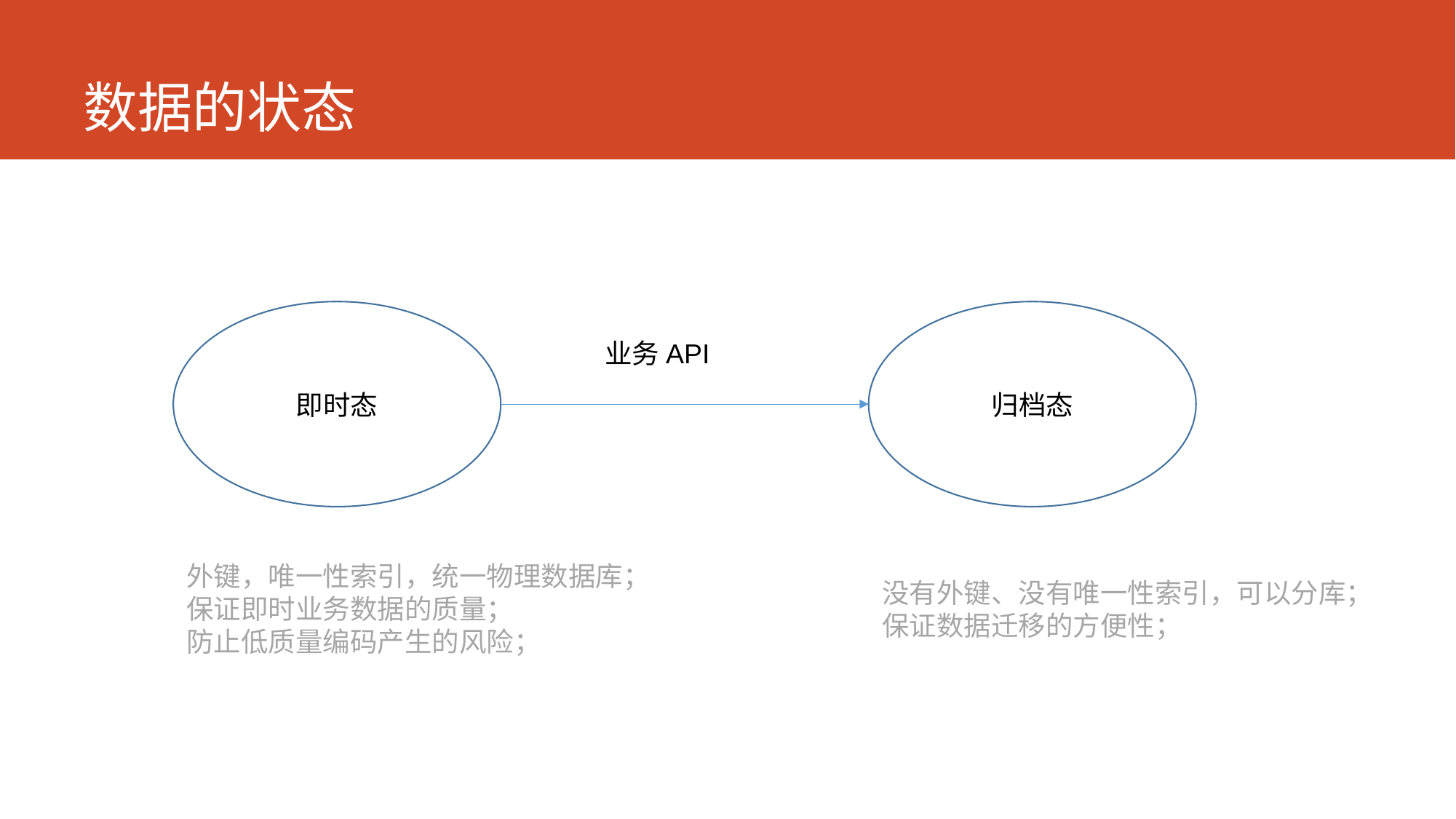

# 数据的状态
即时态
归档态
业务API
外键，唯一性索引，统一物理数据库；
保证即时业务数据的质量；
防止低质量编码产生的风险；
没有外键、没有唯一性索引，可以分库；
保证数据迁移的方便性；